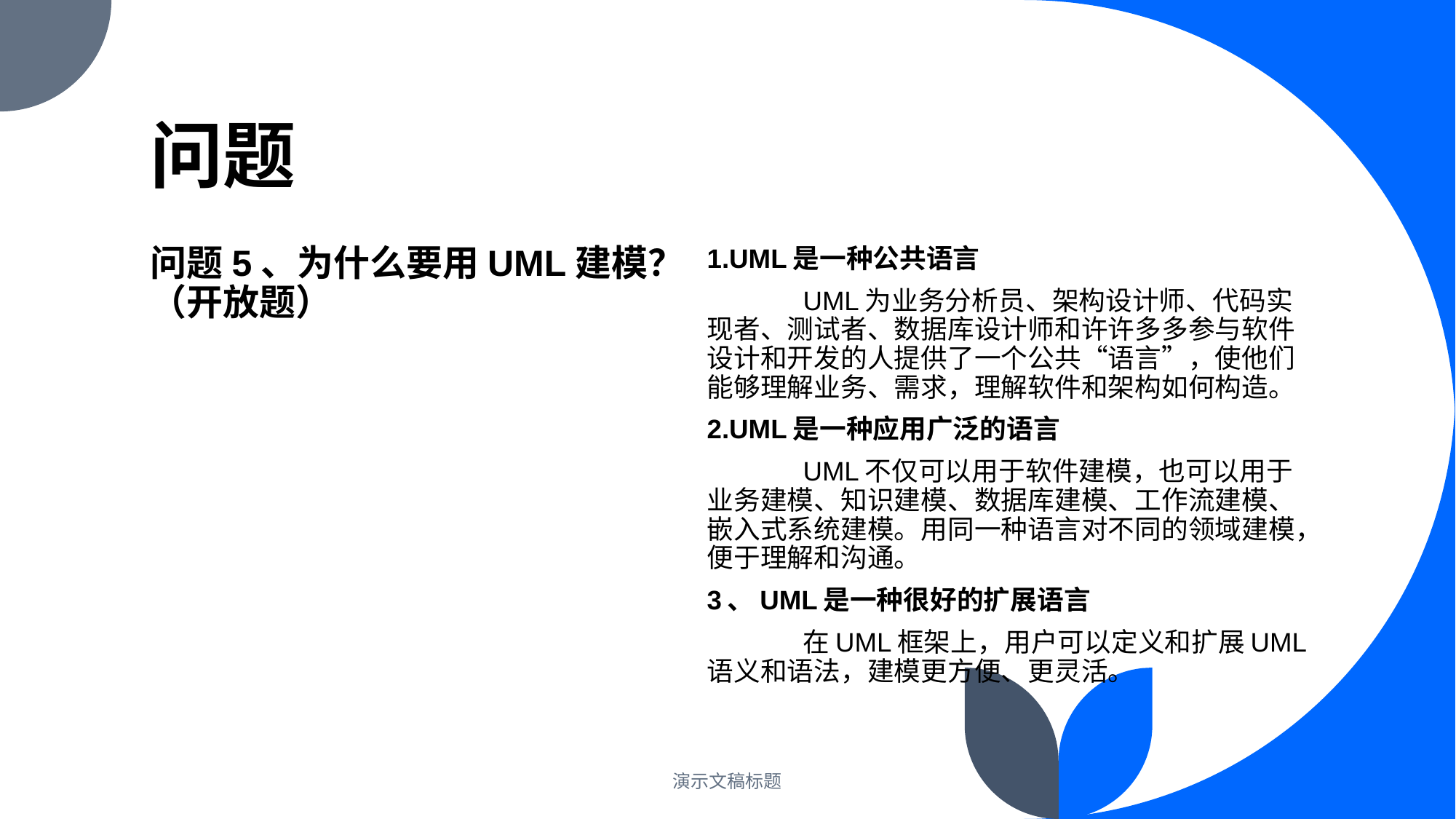

# 问题
问题5、为什么要用UML建模？（开放题）
1.UML是一种公共语言
	UML为业务分析员、架构设计师、代码实现者、测试者、数据库设计师和许许多多参与软件设计和开发的人提供了一个公共“语言”，使他们能够理解业务、需求，理解软件和架构如何构造。
2.UML是一种应用广泛的语言
	UML不仅可以用于软件建模，也可以用于业务建模、知识建模、数据库建模、工作流建模、嵌入式系统建模。用同一种语言对不同的领域建模，便于理解和沟通。
3、UML是一种很好的扩展语言
	在UML框架上，用户可以定义和扩展UML语义和语法，建模更方便、更灵活。

演示文稿标题
35